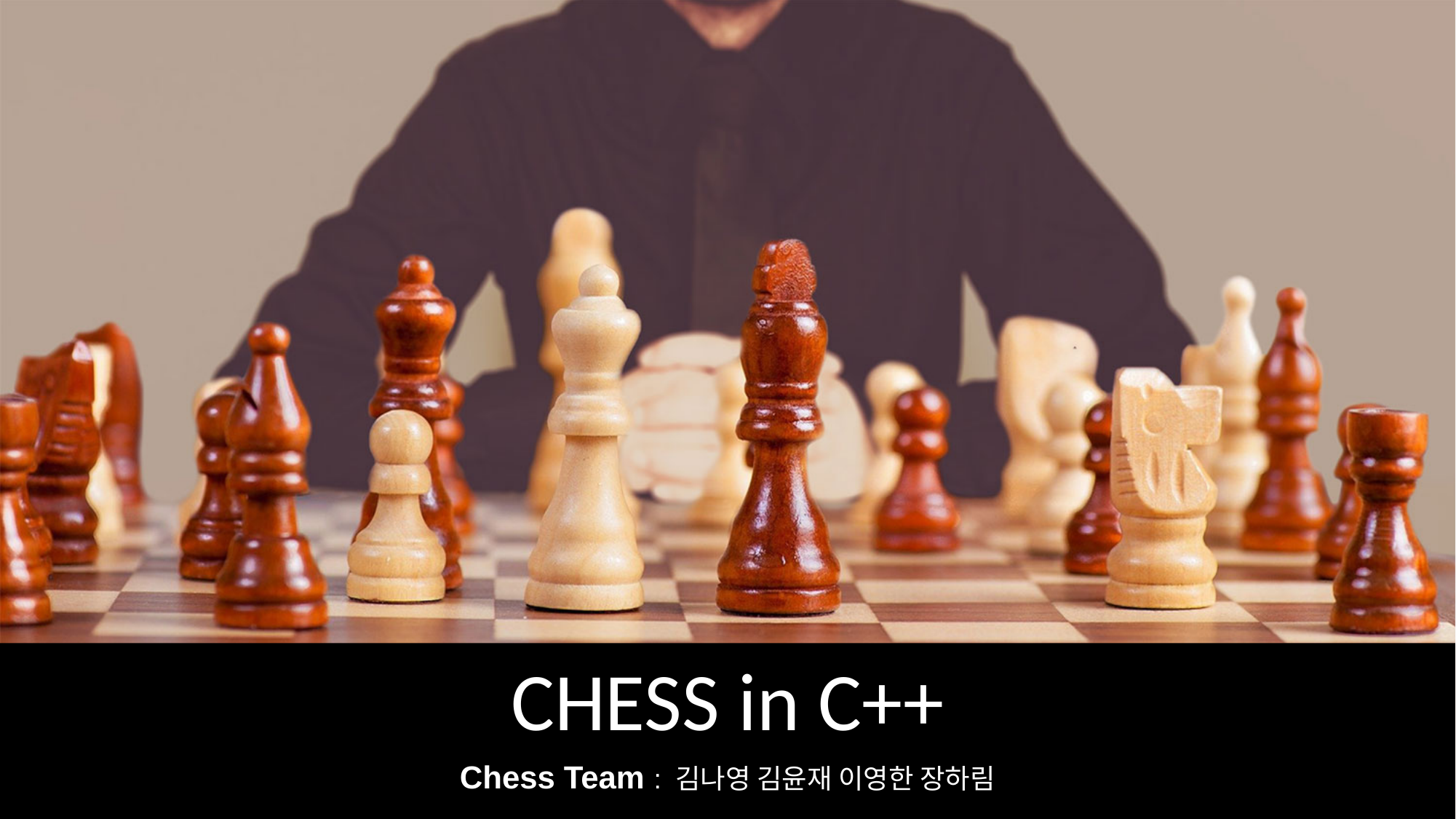

CHESS in C++
Chess Team : 김나영 김윤재 이영한 장하림